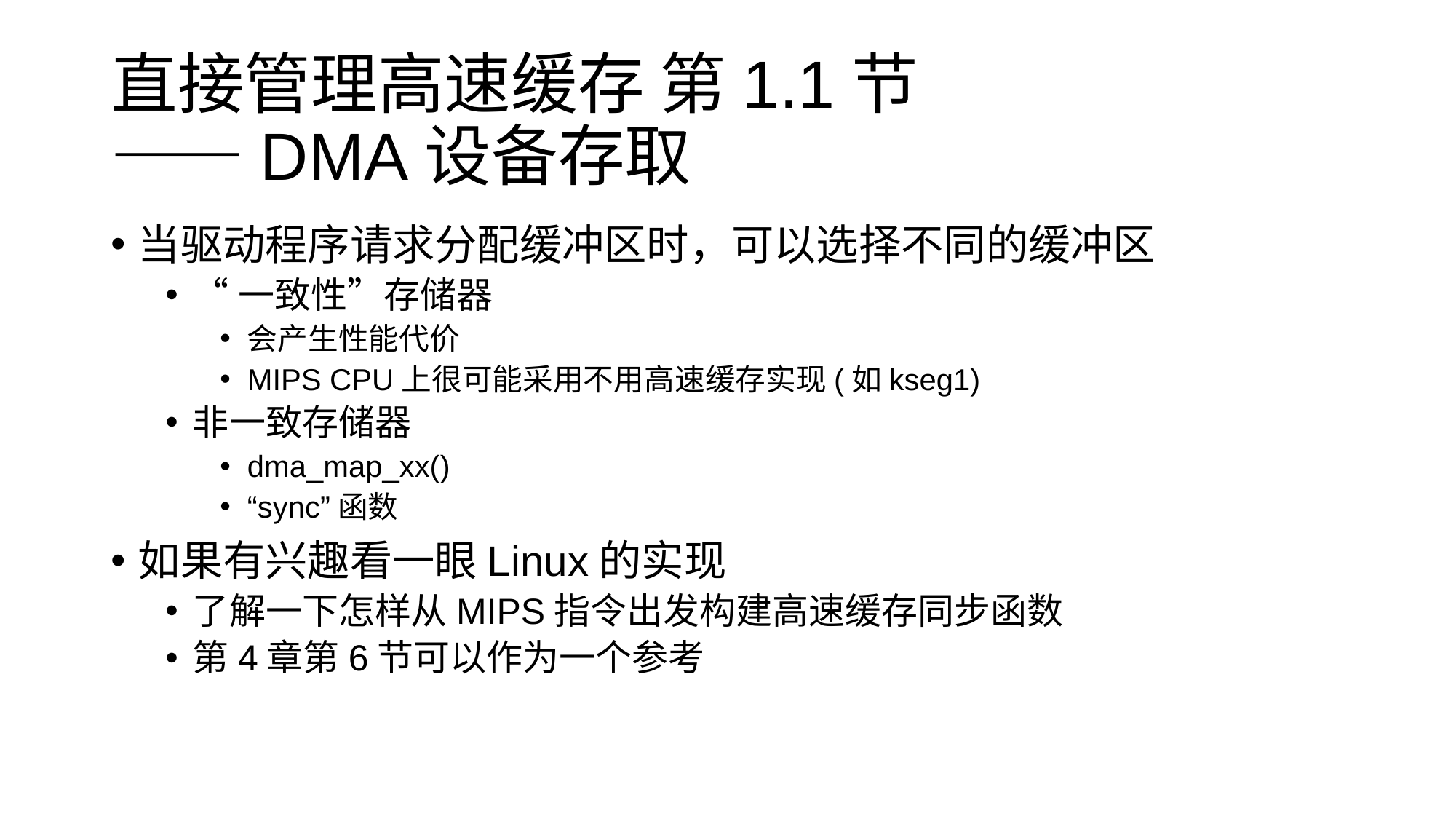

# 直接管理高速缓存 第1.1节 ——DMA设备存取
当驱动程序请求分配缓冲区时，可以选择不同的缓冲区
“一致性”存储器
会产生性能代价
MIPS CPU上很可能采用不用高速缓存实现(如kseg1)
非一致存储器
dma_map_xx()
“sync”函数
如果有兴趣看一眼Linux的实现
了解一下怎样从MIPS指令出发构建高速缓存同步函数
第4章第6节可以作为一个参考